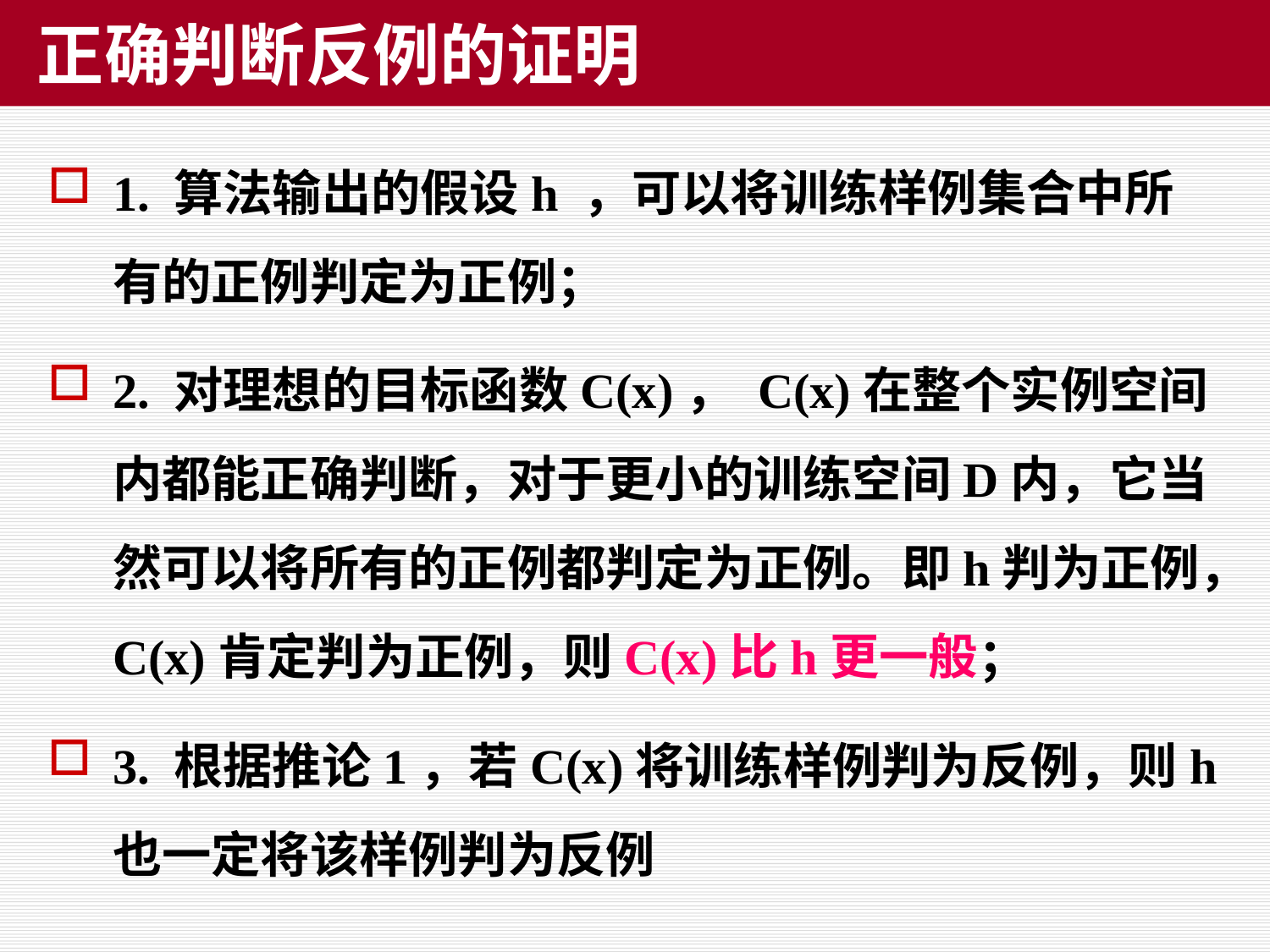

# 正确判断反例的证明
1. 算法输出的假设h ，可以将训练样例集合中所有的正例判定为正例；
2. 对理想的目标函数C(x)， C(x)在整个实例空间内都能正确判断，对于更小的训练空间D内，它当然可以将所有的正例都判定为正例。即h判为正例，C(x)肯定判为正例，则C(x)比h更一般；
3. 根据推论1，若C(x)将训练样例判为反例，则h也一定将该样例判为反例